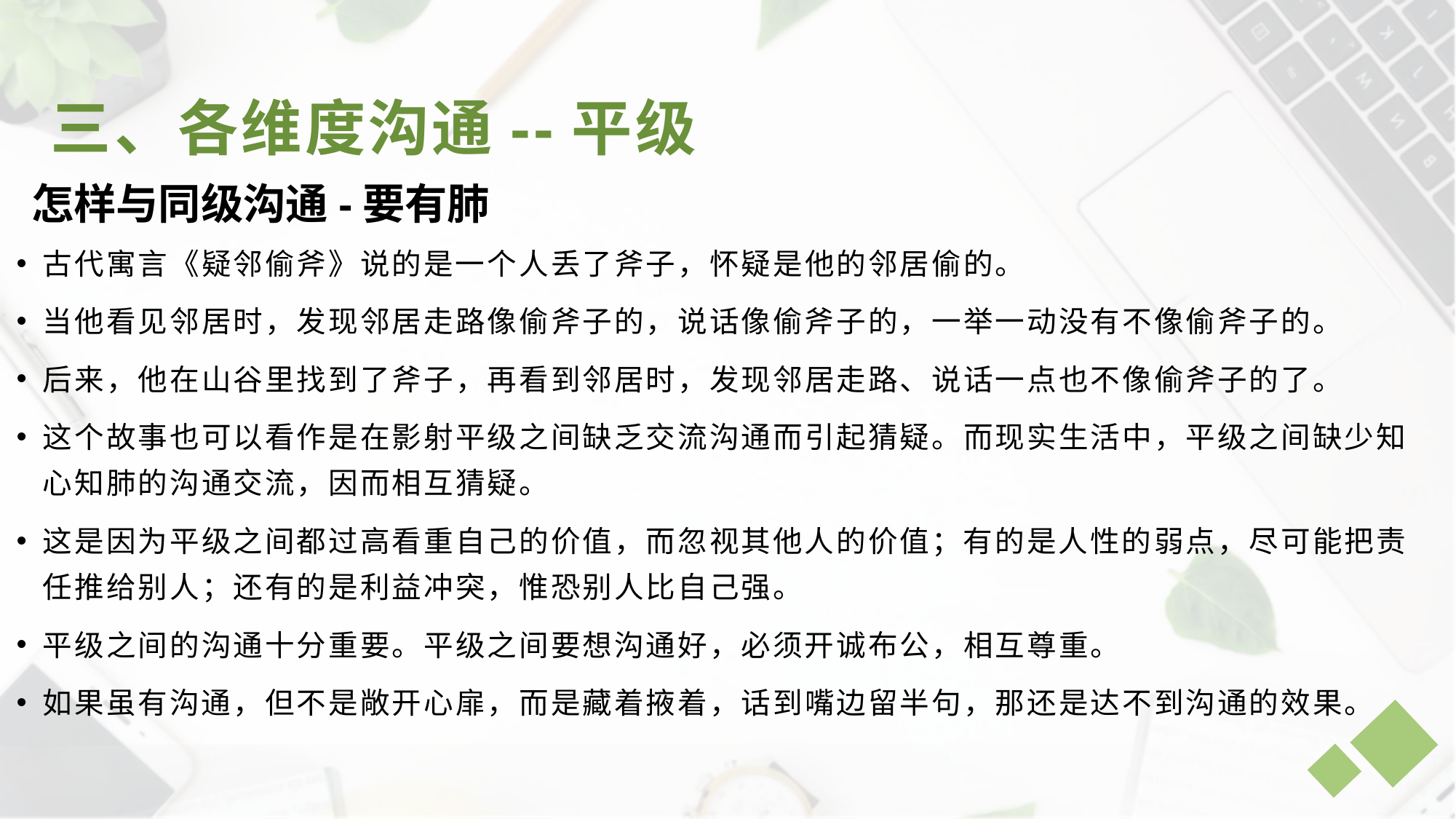

三、各维度沟通--平级
怎样与同级沟通-要有肺
古代寓言《疑邻偷斧》说的是一个人丢了斧子，怀疑是他的邻居偷的。
当他看见邻居时，发现邻居走路像偷斧子的，说话像偷斧子的，一举一动没有不像偷斧子的。
后来，他在山谷里找到了斧子，再看到邻居时，发现邻居走路、说话一点也不像偷斧子的了。
这个故事也可以看作是在影射平级之间缺乏交流沟通而引起猜疑。而现实生活中，平级之间缺少知心知肺的沟通交流，因而相互猜疑。
这是因为平级之间都过高看重自己的价值，而忽视其他人的价值；有的是人性的弱点，尽可能把责任推给别人；还有的是利益冲突，惟恐别人比自己强。
平级之间的沟通十分重要。平级之间要想沟通好，必须开诚布公，相互尊重。
如果虽有沟通，但不是敞开心扉，而是藏着掖着，话到嘴边留半句，那还是达不到沟通的效果。